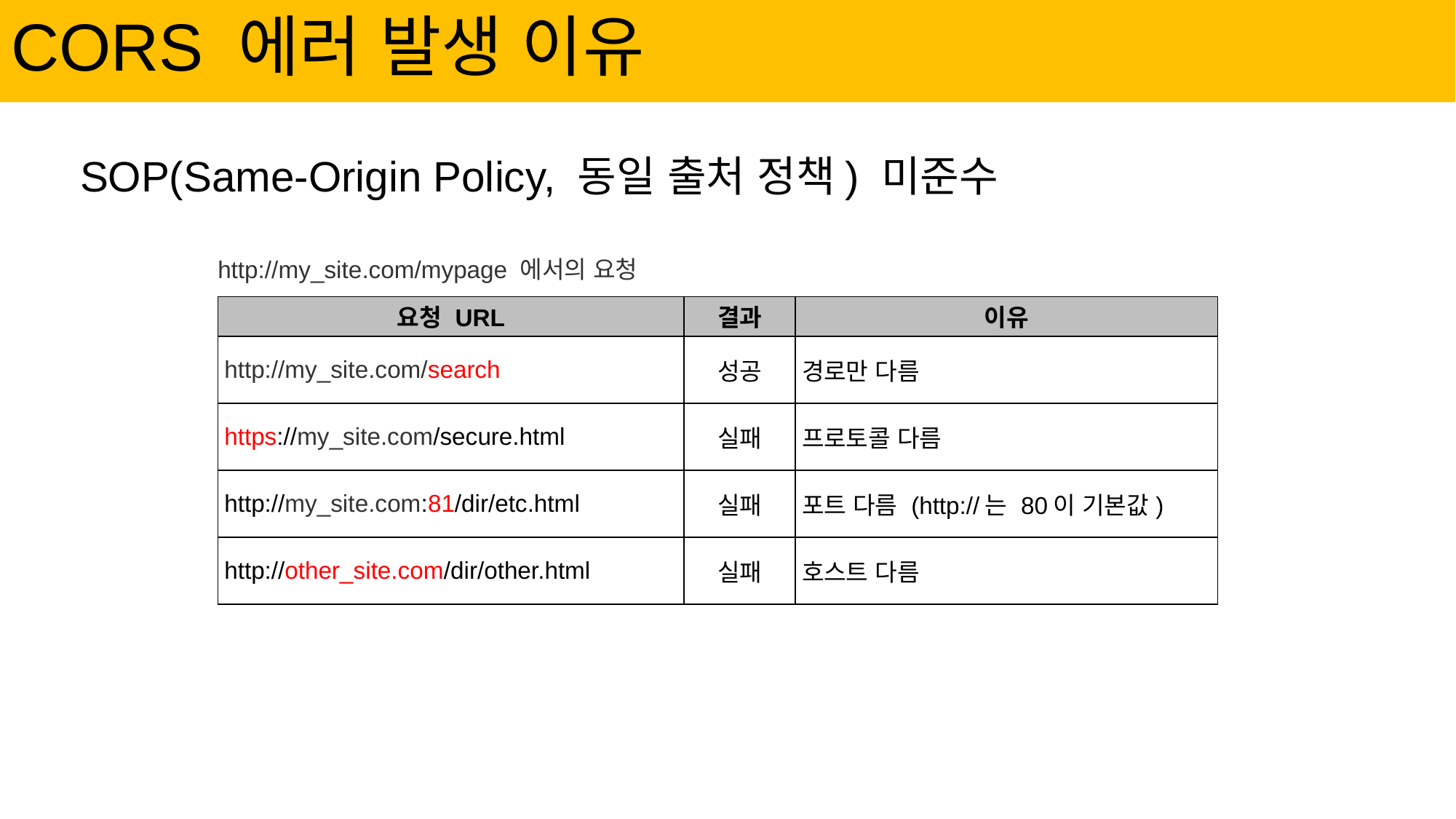

CORS 에러 발생 이유
SOP(Same-Origin Policy, 동일 출처 정책) 미준수
http://my_site.com/mypage 에서의 요청
| 요청 URL | 결과 | 이유 |
| --- | --- | --- |
| http://my\_site.com/search | 성공 | 경로만 다름 |
| https://my\_site.com/secure.html | 실패 | 프로토콜 다름 |
| http://my\_site.com:81/dir/etc.html | 실패 | 포트 다름 (http://는 80이 기본값) |
| http://other\_site.com/dir/other.html | 실패 | 호스트 다름 |